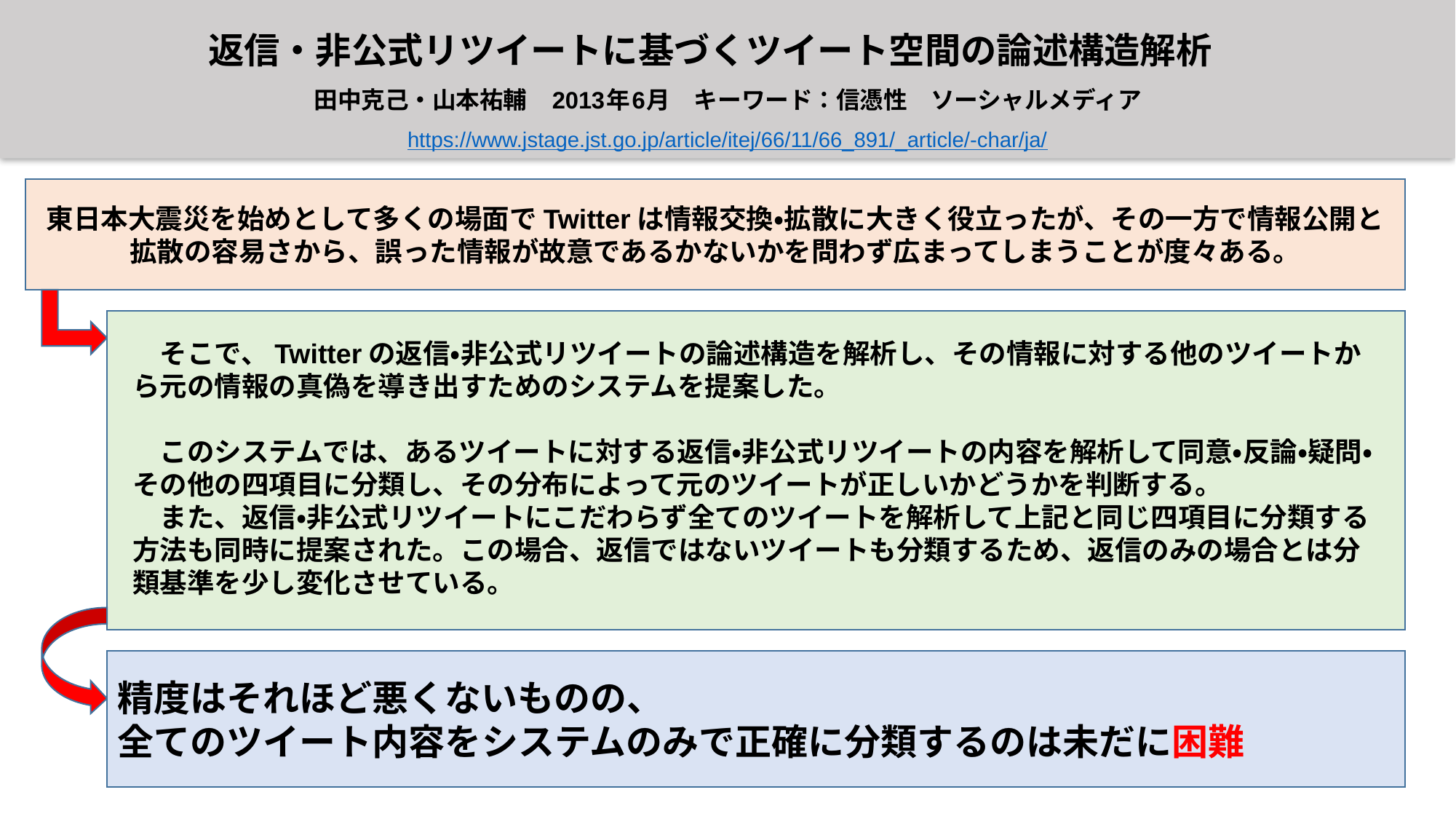

返信・非公式リツイートに基づくツイート空間の論述構造解析
田中克己・山本祐輔　2013年6月　キーワード：信憑性　ソーシャルメディア
https://www.jstage.jst.go.jp/article/itej/66/11/66_891/_article/-char/ja/
東日本大震災を始めとして多くの場面でTwitterは情報交換・拡散に大きく役立ったが、その一方で情報公開と
拡散の容易さから、誤った情報が故意であるかないかを問わず広まってしまうことが度々ある。

　そこで、Twitterの返信・非公式リツイートの論述構造を解析し、その情報に対する他のツイートから元の情報の真偽を導き出すためのシステムを提案した。

　このシステムでは、あるツイートに対する返信・非公式リツイートの内容を解析して同意・反論・疑問・その他の四項目に分類し、その分布によって元のツイートが正しいかどうかを判断する。
　また、返信・非公式リツイートにこだわらず全てのツイートを解析して上記と同じ四項目に分類する方法も同時に提案された。この場合、返信ではないツイートも分類するため、返信のみの場合とは分類基準を少し変化させている。

精度はそれほど悪くないものの、
全てのツイート内容をシステムのみで正確に分類するのは未だに困難